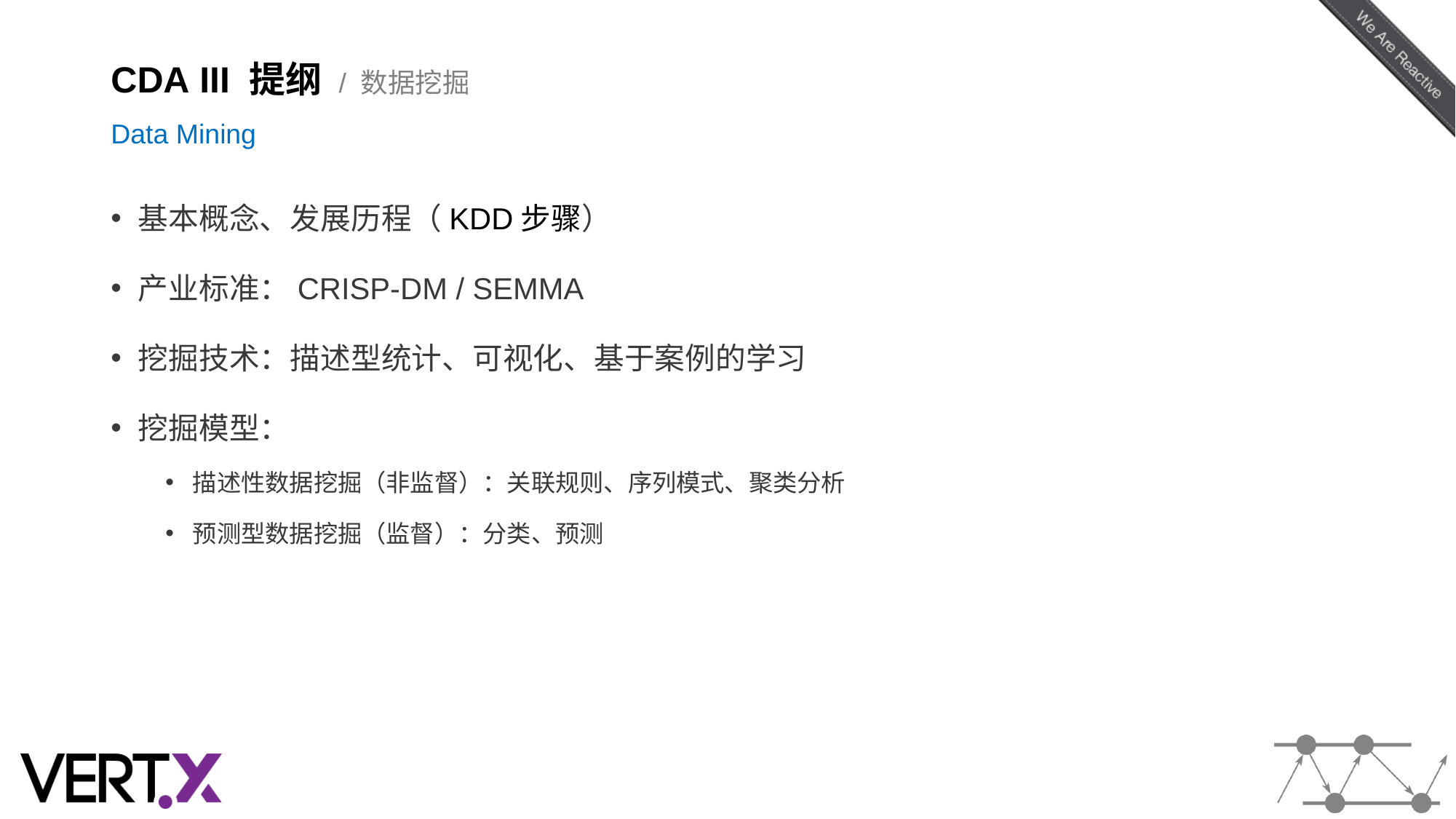

# CDA III 提纲 / 数据挖掘 Data Mining
基本概念、发展历程（KDD步骤）
产业标准：CRISP-DM / SEMMA
挖掘技术：描述型统计、可视化、基于案例的学习
挖掘模型：
描述性数据挖掘（非监督）：关联规则、序列模式、聚类分析
预测型数据挖掘（监督）：分类、预测